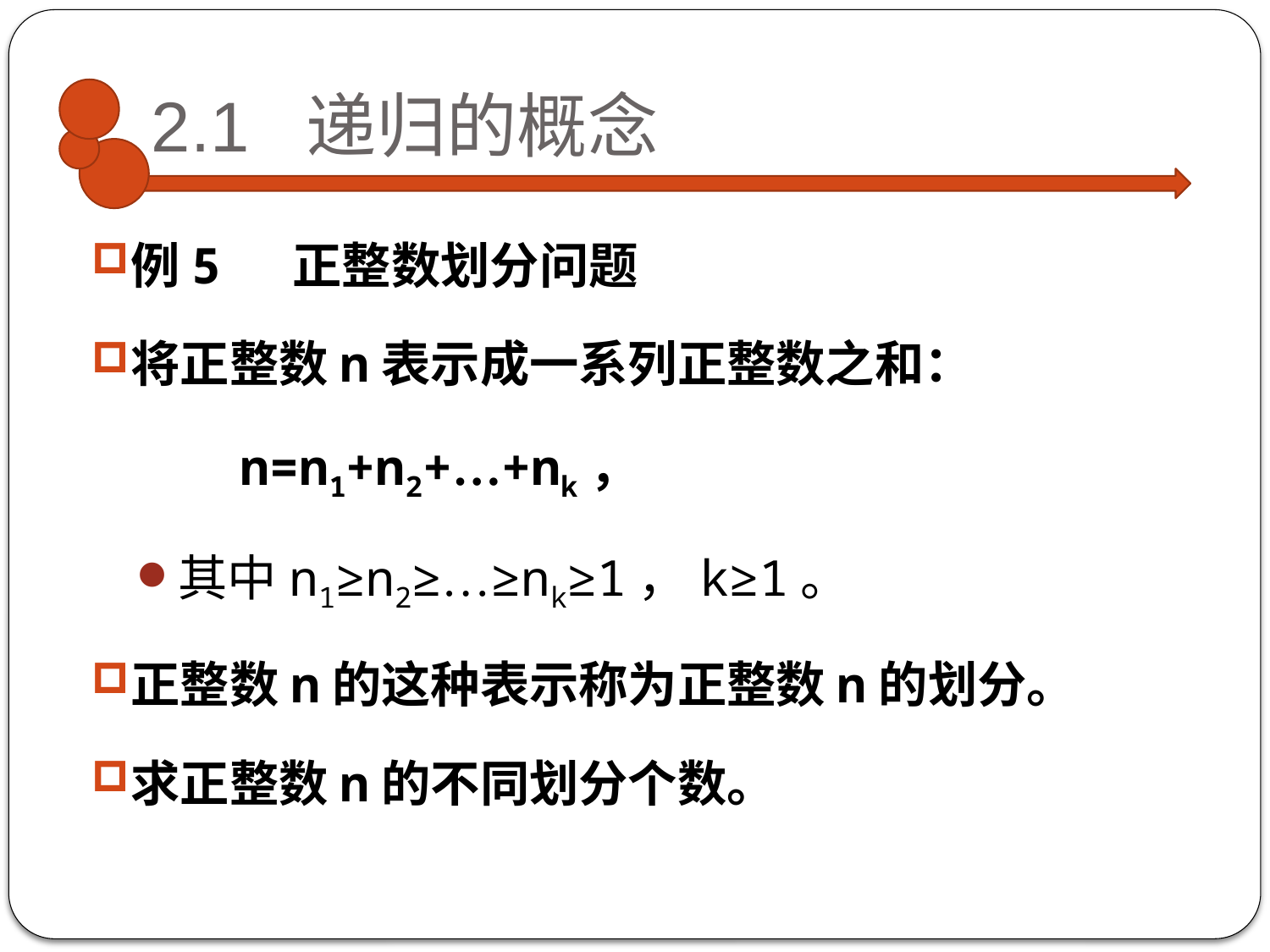

# 2.1  递归的概念

例5  正整数划分问题
将正整数n表示成一系列正整数之和：
     n=n1+n2+…+nk，
其中n1≥n2≥…≥nk≥1，k≥1。
正整数n的这种表示称为正整数n的划分。
求正整数n的不同划分个数。